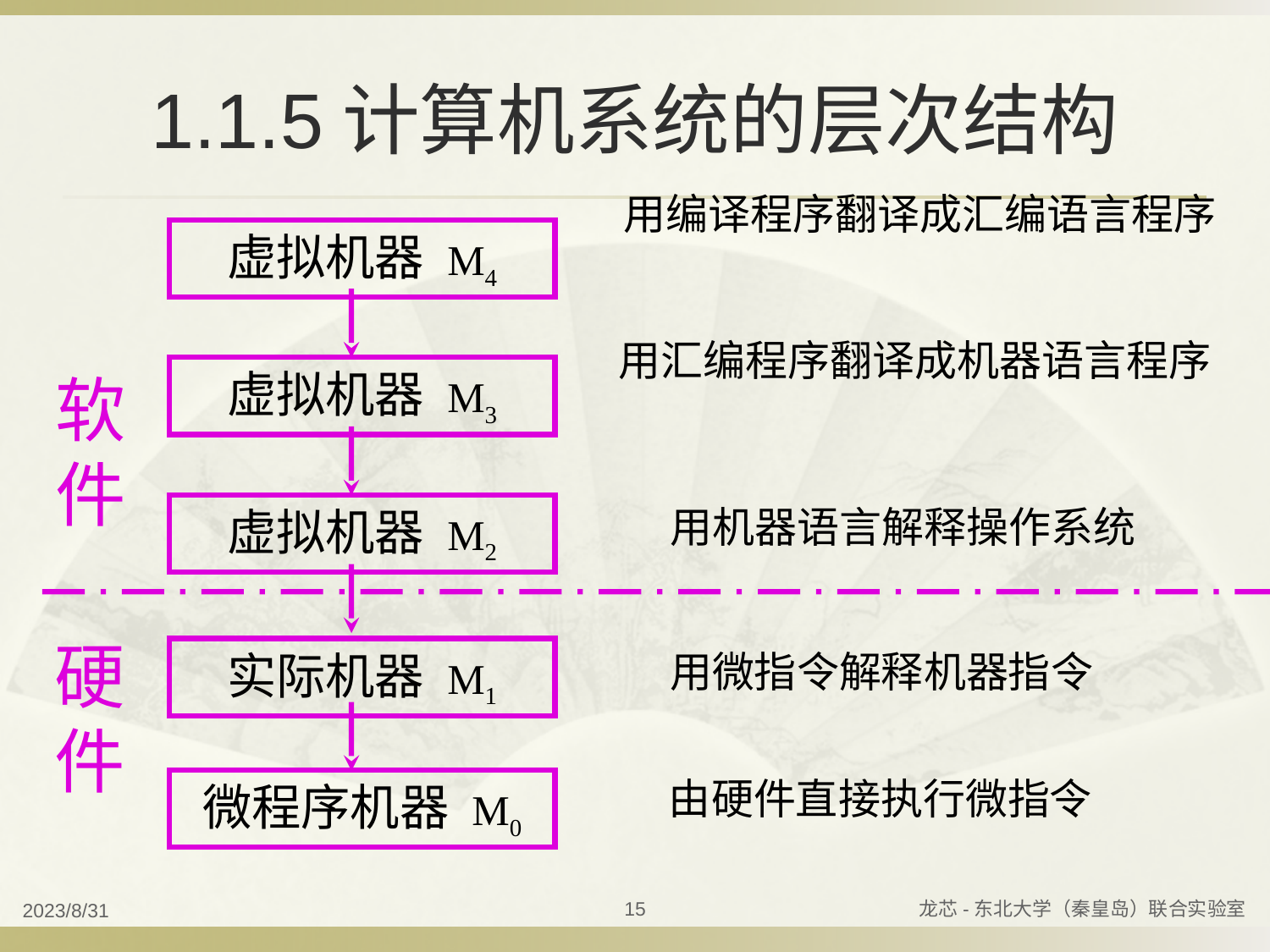

# 1.1.5计算机系统的层次结构
用编译程序翻译成汇编语言程序
虚拟机器 M4

虚拟机器 M3

虚拟机器 M2

实际机器 M1

微程序机器 M0
用汇编程序翻译成机器语言程序
软
件

硬
件
用机器语言解释操作系统
用微指令解释机器指令
由硬件直接执行微指令
2023/8/31
15
龙芯-东北大学（秦皇岛）联合实验室